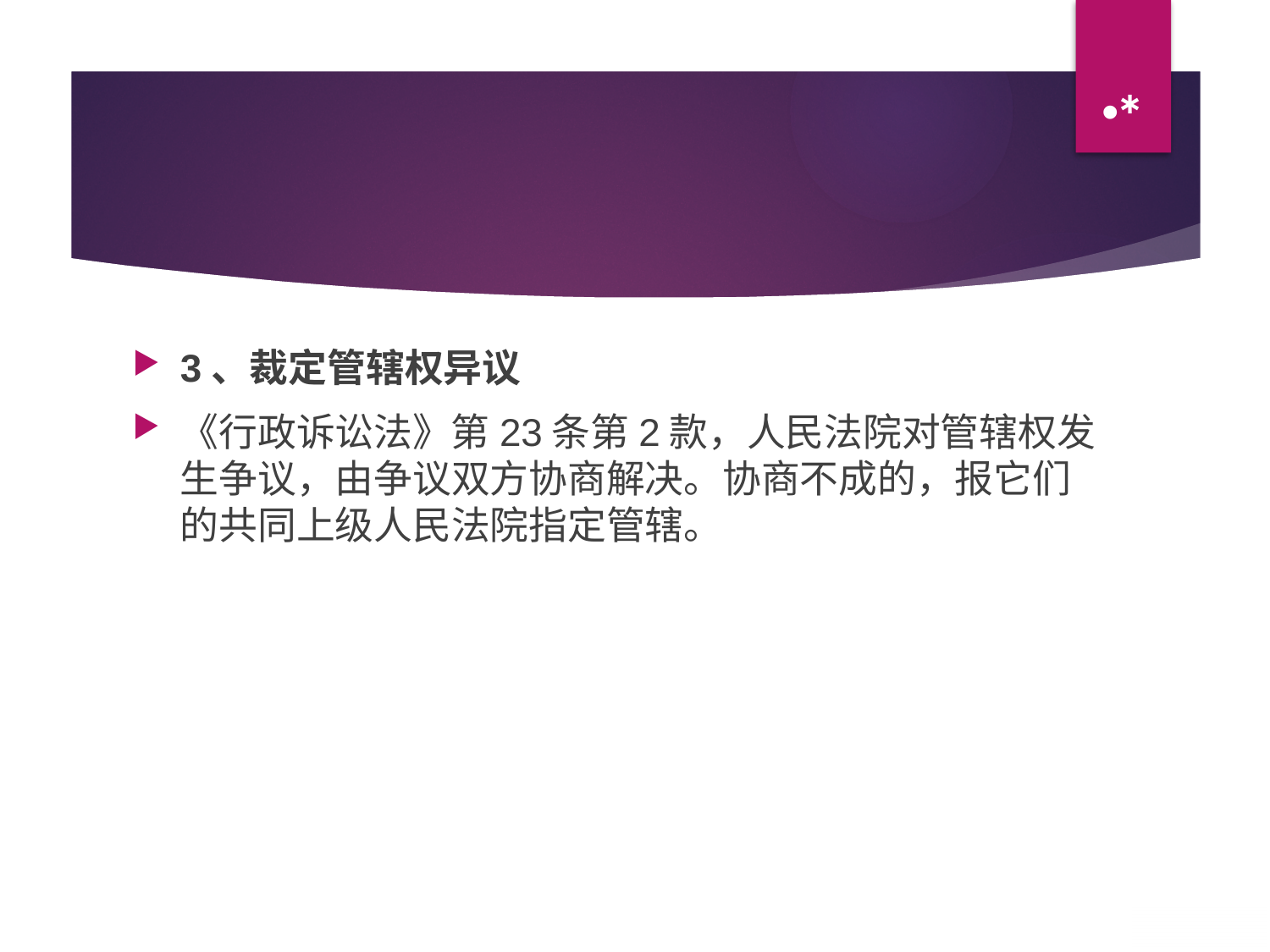

*
#
3、裁定管辖权异议
《行政诉讼法》第23条第2款，人民法院对管辖权发生争议，由争议双方协商解决。协商不成的，报它们的共同上级人民法院指定管辖。